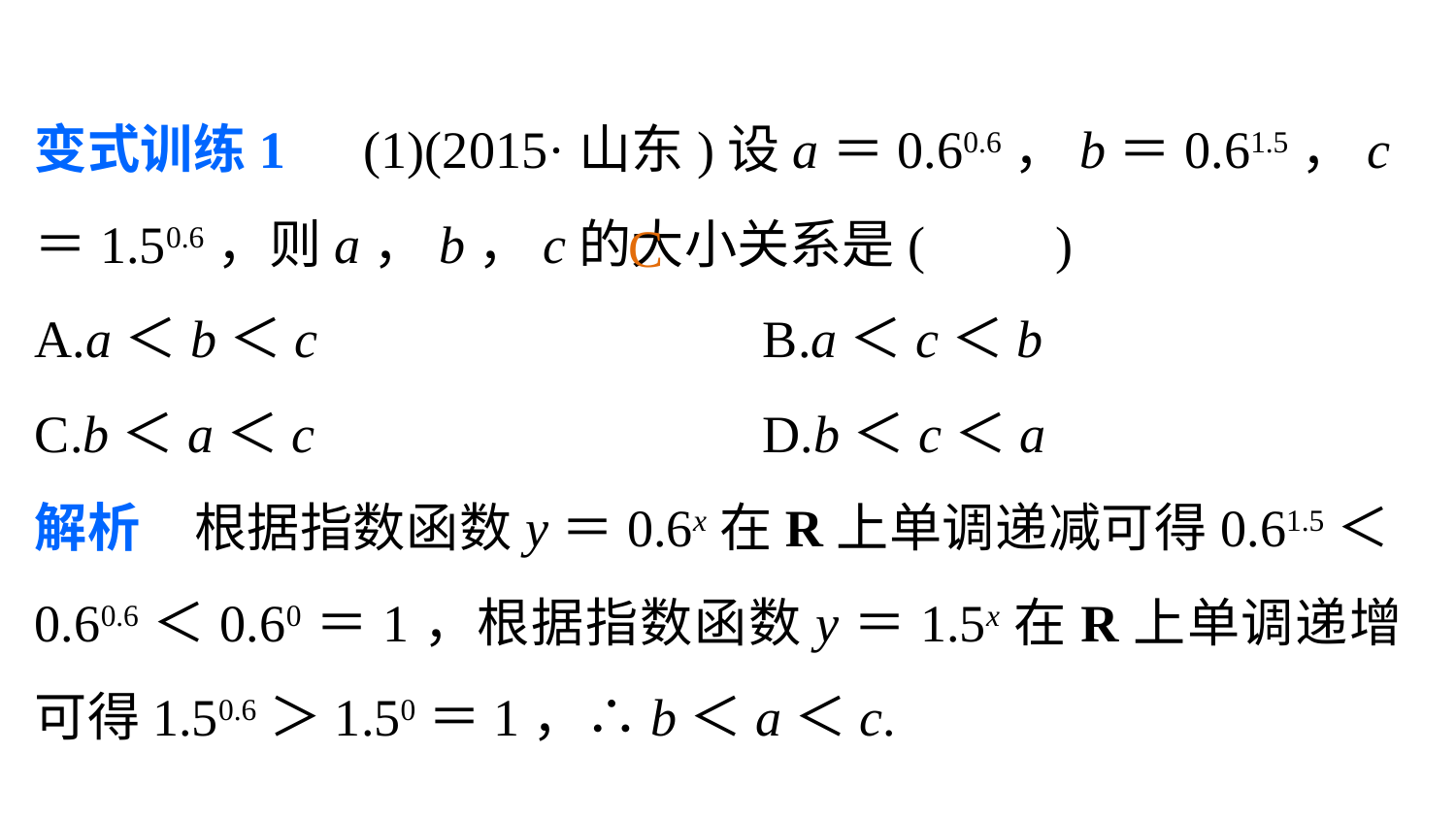

变式训练1　(1)(2015·山东)设a＝0.60.6，b＝0.61.5，c＝1.50.6，则a，b，c的大小关系是(　　)
A.a＜b＜c  			B.a＜c＜b
C.b＜a＜c  			D.b＜c＜a
解析　根据指数函数y＝0.6x在R上单调递减可得0.61.5＜0.60.6＜0.60＝1，根据指数函数y＝1.5x在R上单调递增可得1.50.6＞1.50＝1，∴b＜a＜c.
C